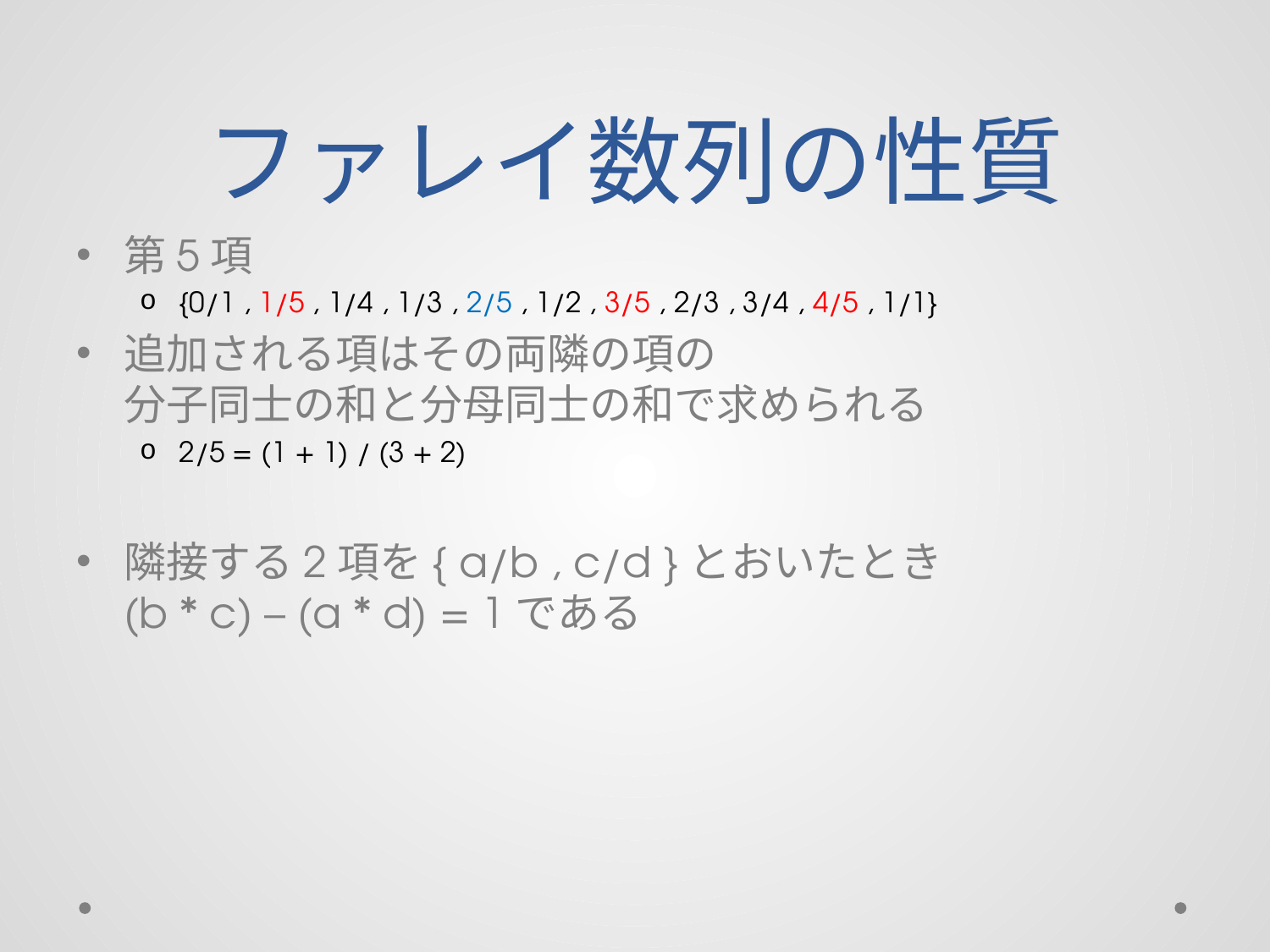

# ファレイ数列の性質
第5項
{0/1 , 1/5 , 1/4 , 1/3 , 2/5 , 1/2 , 3/5 , 2/3 , 3/4 , 4/5 , 1/1}
追加される項はその両隣の項の
分子同士の和と分母同士の和で求められる
2/5 = (1 + 1) / (3 + 2)

隣接する2項を{ a/b , c/d }とおいたとき
(b * c) – (a * d) = 1である